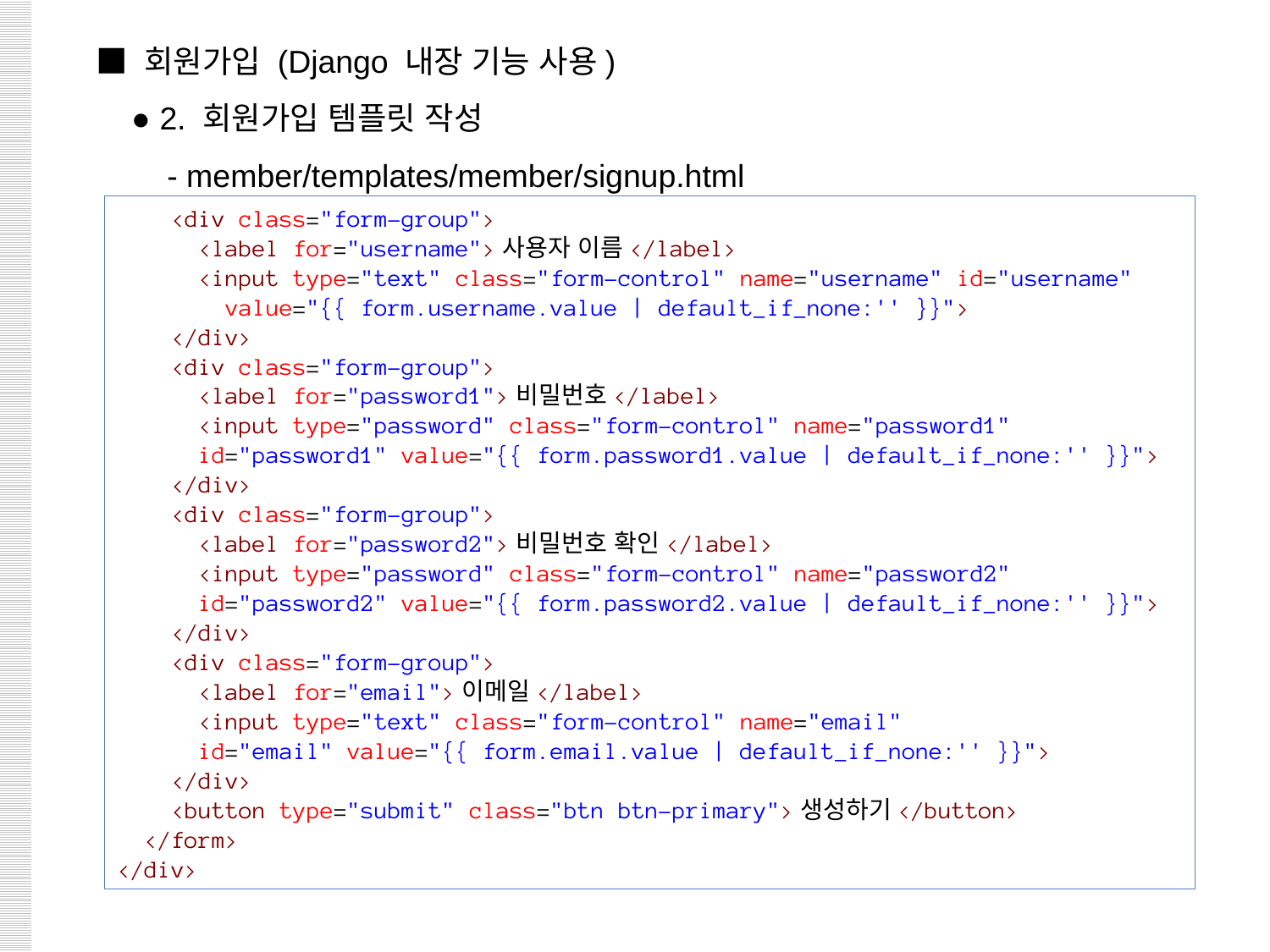

■ 회원가입 (Django 내장 기능 사용)
    ● 2. 회원가입 템플릿 작성
        - member/templates/member/signup.html
    <div class="form-group">
      <label for="username">사용자 이름</label>
      <input type="text" class="form-control" name="username" id="username"
        value="{{ form.username.value | default_if_none:'' }}">
    </div>
    <div class="form-group">
      <label for="password1">비밀번호</label>
      <input type="password" class="form-control" name="password1"
      id="password1" value="{{ form.password1.value | default_if_none:'' }}">
    </div>
    <div class="form-group">
      <label for="password2">비밀번호 확인</label>
      <input type="password" class="form-control" name="password2"
      id="password2" value="{{ form.password2.value | default_if_none:'' }}">
    </div>
    <div class="form-group">
      <label for="email">이메일</label>
      <input type="text" class="form-control" name="email"
      id="email" value="{{ form.email.value | default_if_none:'' }}">
    </div>
    <button type="submit" class="btn btn-primary">생성하기</button>
  </form>
</div>